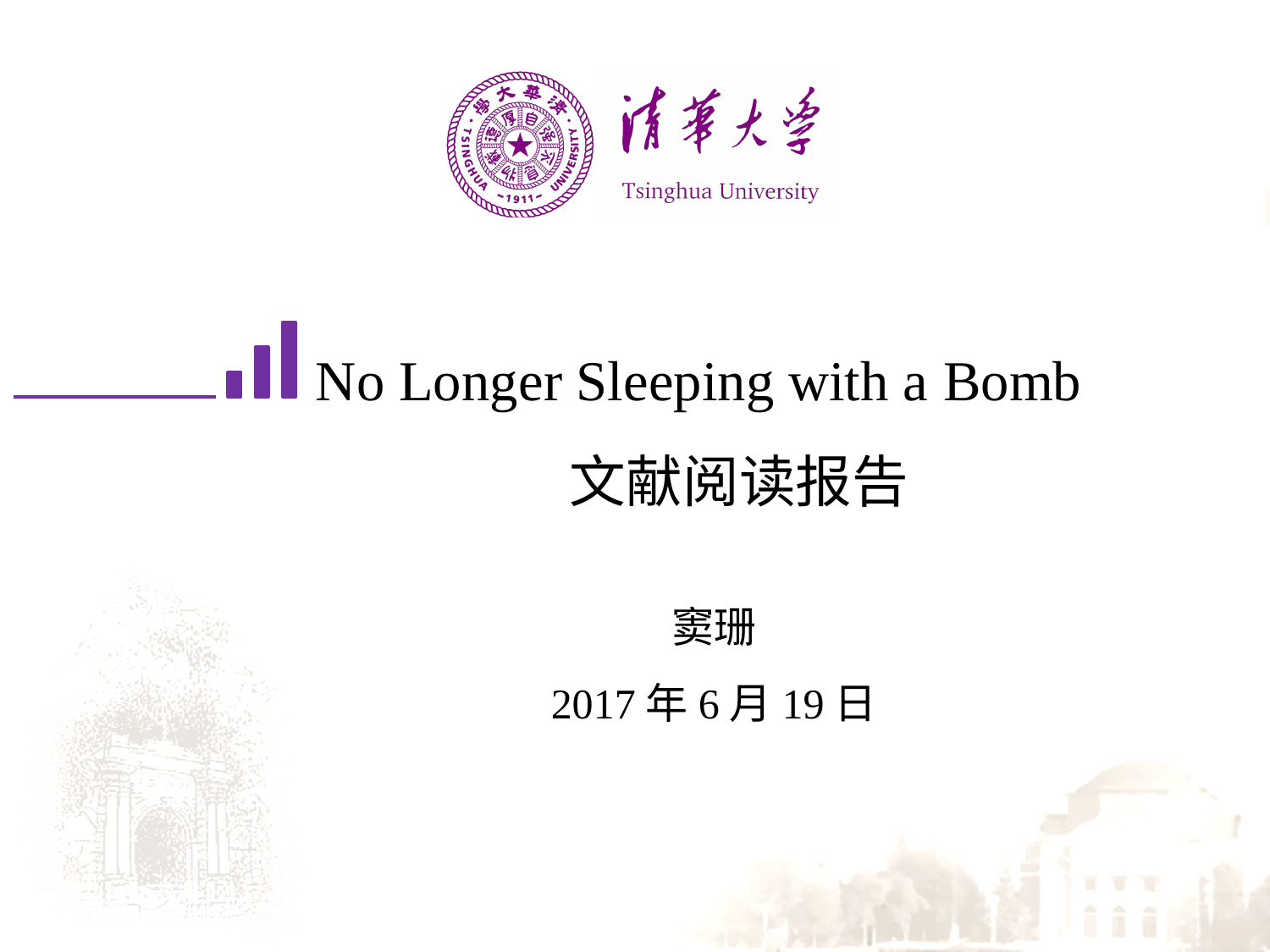

No Longer Sleeping with a Bomb
		文献阅读报告
窦珊
2017年6月19日